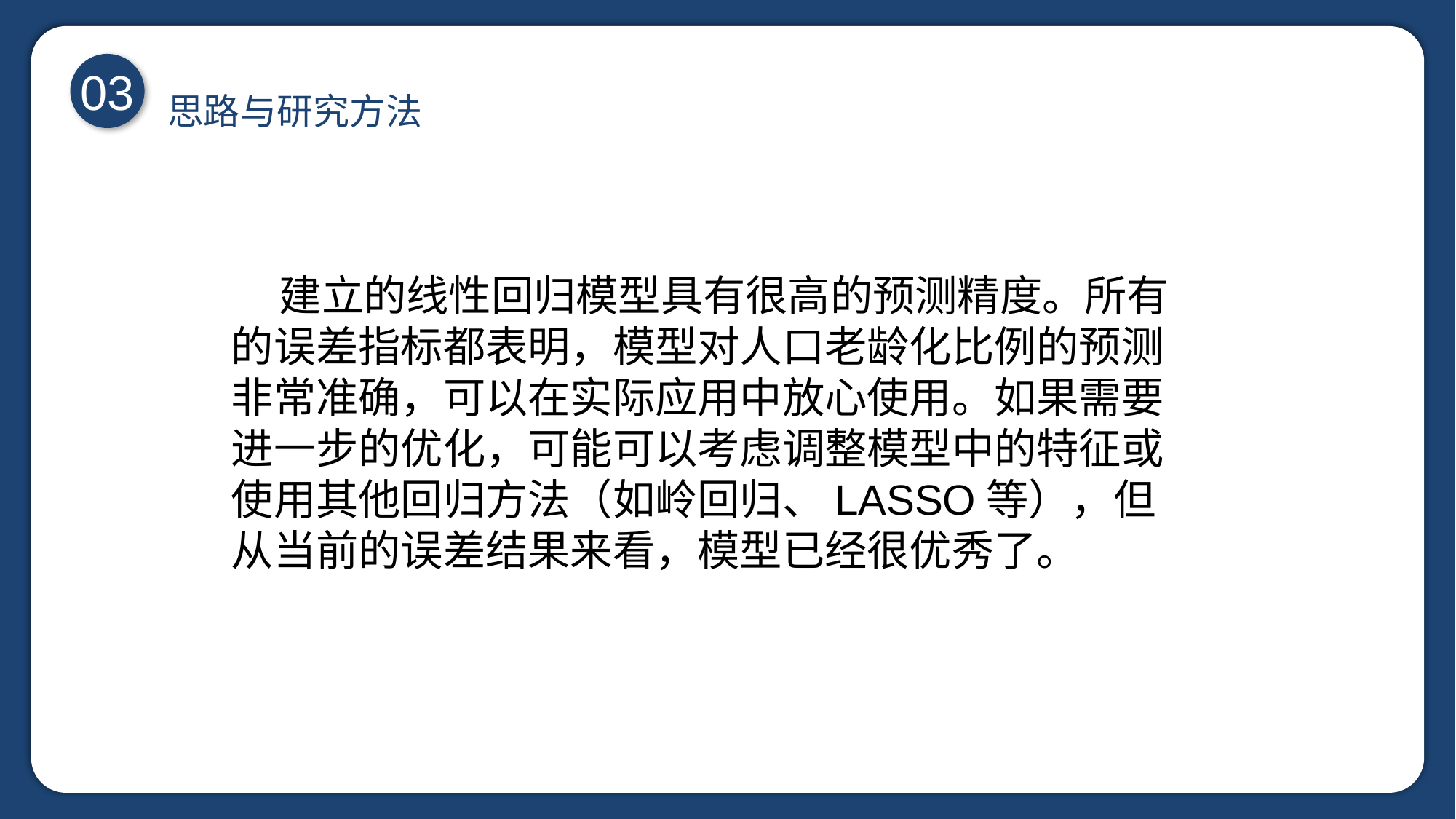

思路与研究方法

03
    建立的线性回归模型具有很高的预测精度。所有的误差指标都表明，模型对人口老龄化比例的预测非常准确，可以在实际应用中放心使用。如果需要进一步的优化，可能可以考虑调整模型中的特征或使用其他回归方法（如岭回归、LASSO等），但从当前的误差结果来看，模型已经很优秀了。